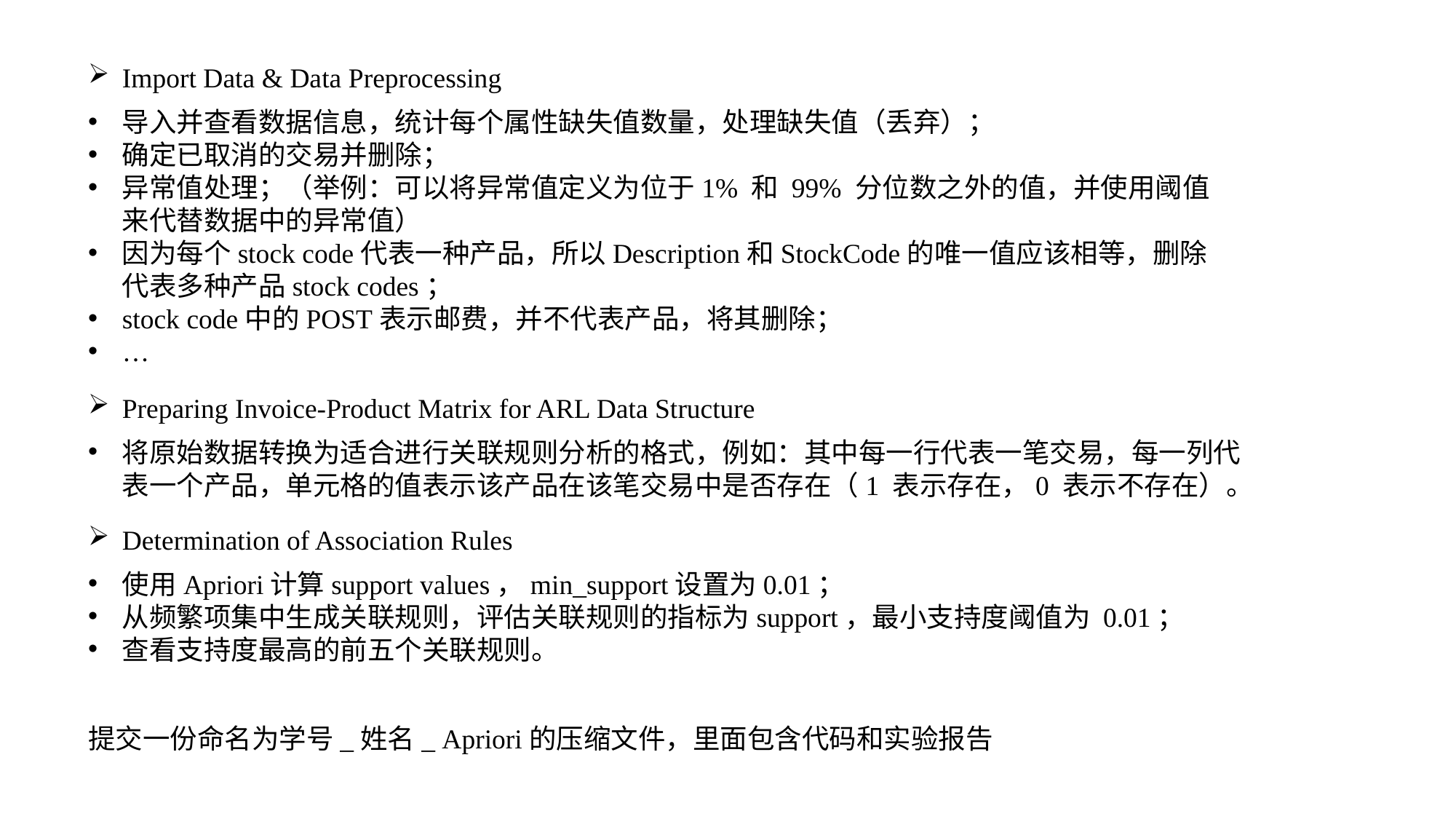

Import Data & Data Preprocessing
导入并查看数据信息，统计每个属性缺失值数量，处理缺失值（丢弃）；
确定已取消的交易并删除；
异常值处理；（举例：可以将异常值定义为位于1% 和 99% 分位数之外的值，并使用阈值来代替数据中的异常值）
因为每个stock code代表一种产品，所以Description和StockCode的唯一值应该相等，删除代表多种产品stock codes；
stock code中的POST表示邮费，并不代表产品，将其删除；
…
Preparing Invoice-Product Matrix for ARL Data Structure
将原始数据转换为适合进行关联规则分析的格式，例如：其中每一行代表一笔交易，每一列代表一个产品，单元格的值表示该产品在该笔交易中是否存在（1 表示存在，0 表示不存在）。
Determination of Association Rules
使用Apriori计算support values，min_support设置为0.01；
从频繁项集中生成关联规则，评估关联规则的指标为support，最小支持度阈值为 0.01；
查看支持度最高的前五个关联规则。
提交一份命名为学号_姓名_ Apriori的压缩文件，里面包含代码和实验报告